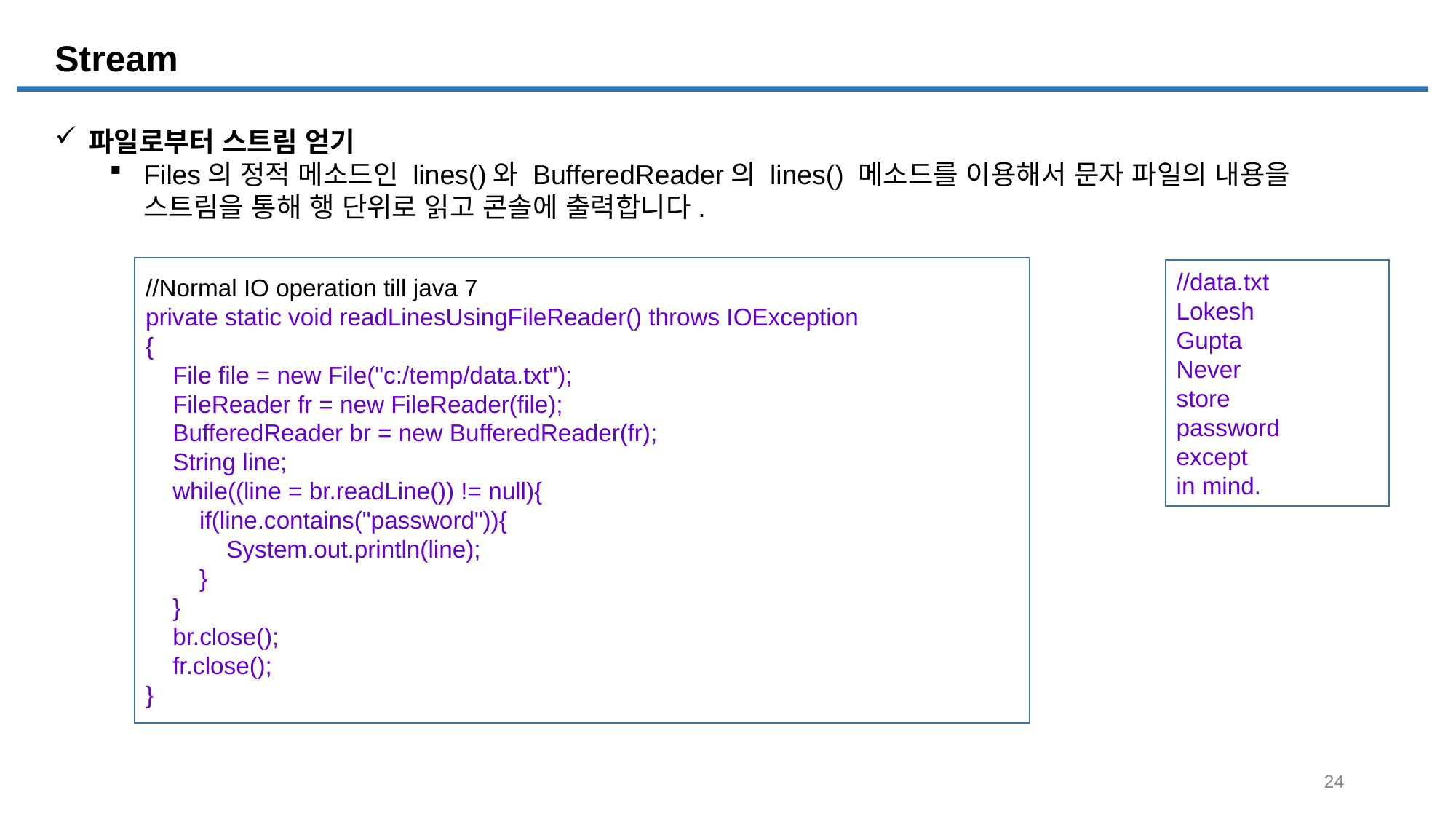

Stream

파일로부터 스트림 얻기
Files의 정적 메소드인 lines()와 BufferedReader의 lines() 메소드를 이용해서 문자 파일의 내용을 스트림을 통해 행 단위로 읽고 콘솔에 출력합니다.
//Normal IO operation till java 7
private static void readLinesUsingFileReader() throws IOException
{
    File file = new File("c:/temp/data.txt");
    FileReader fr = new FileReader(file);
    BufferedReader br = new BufferedReader(fr);
    String line;
    while((line = br.readLine()) != null){
        if(line.contains("password")){
            System.out.println(line);
        }
    }
    br.close();
    fr.close();
}
//data.txt
Lokesh
Gupta
Never
store
password
except
in mind.
24